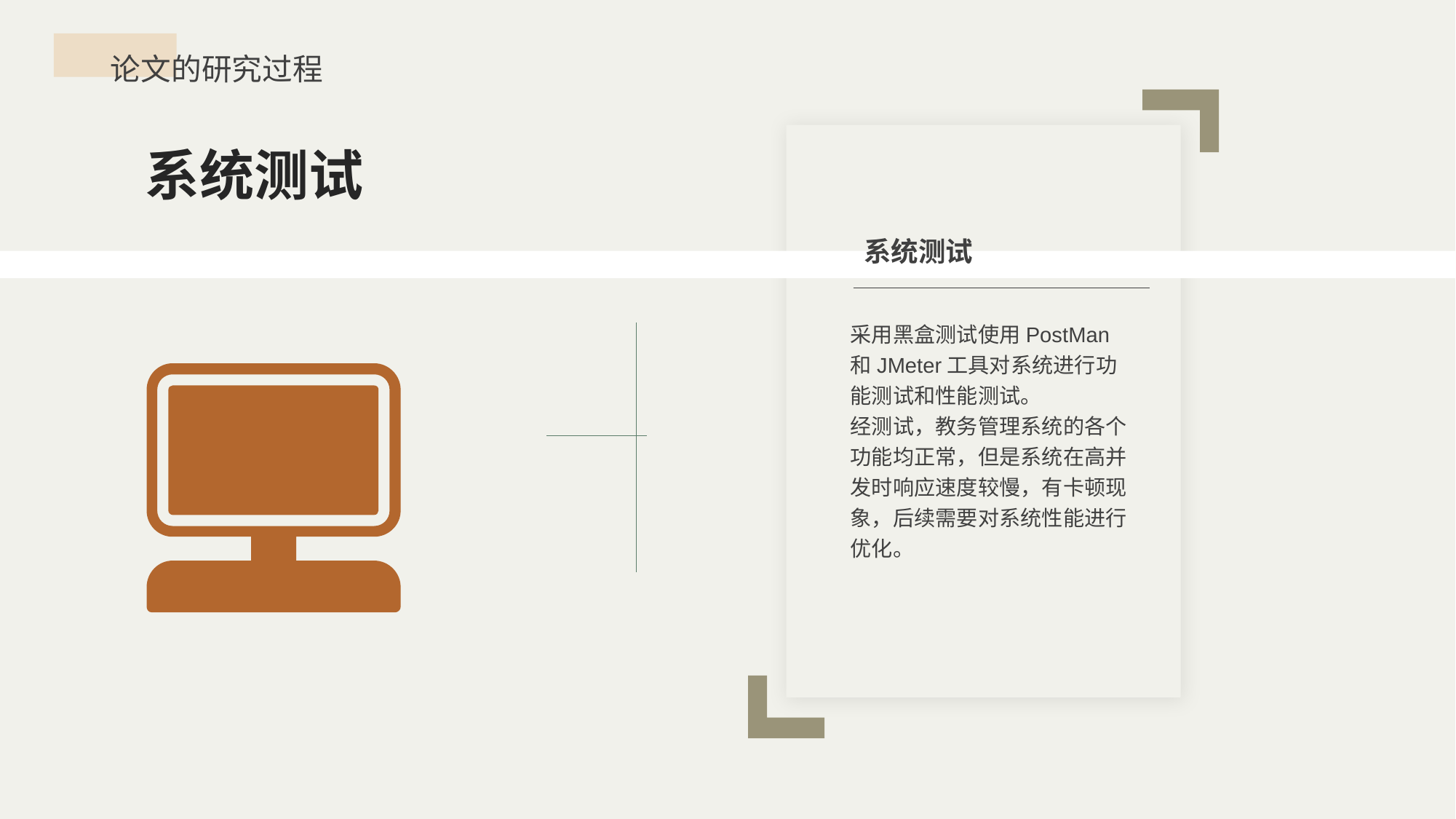

论文的研究过程

系统测试
系统测试

采用黑盒测试使用PostMan和JMeter工具对系统进行功能测试和性能测试。
经测试，教务管理系统的各个功能均正常，但是系统在高并发时响应速度较慢，有卡顿现象，后续需要对系统性能进行优化。